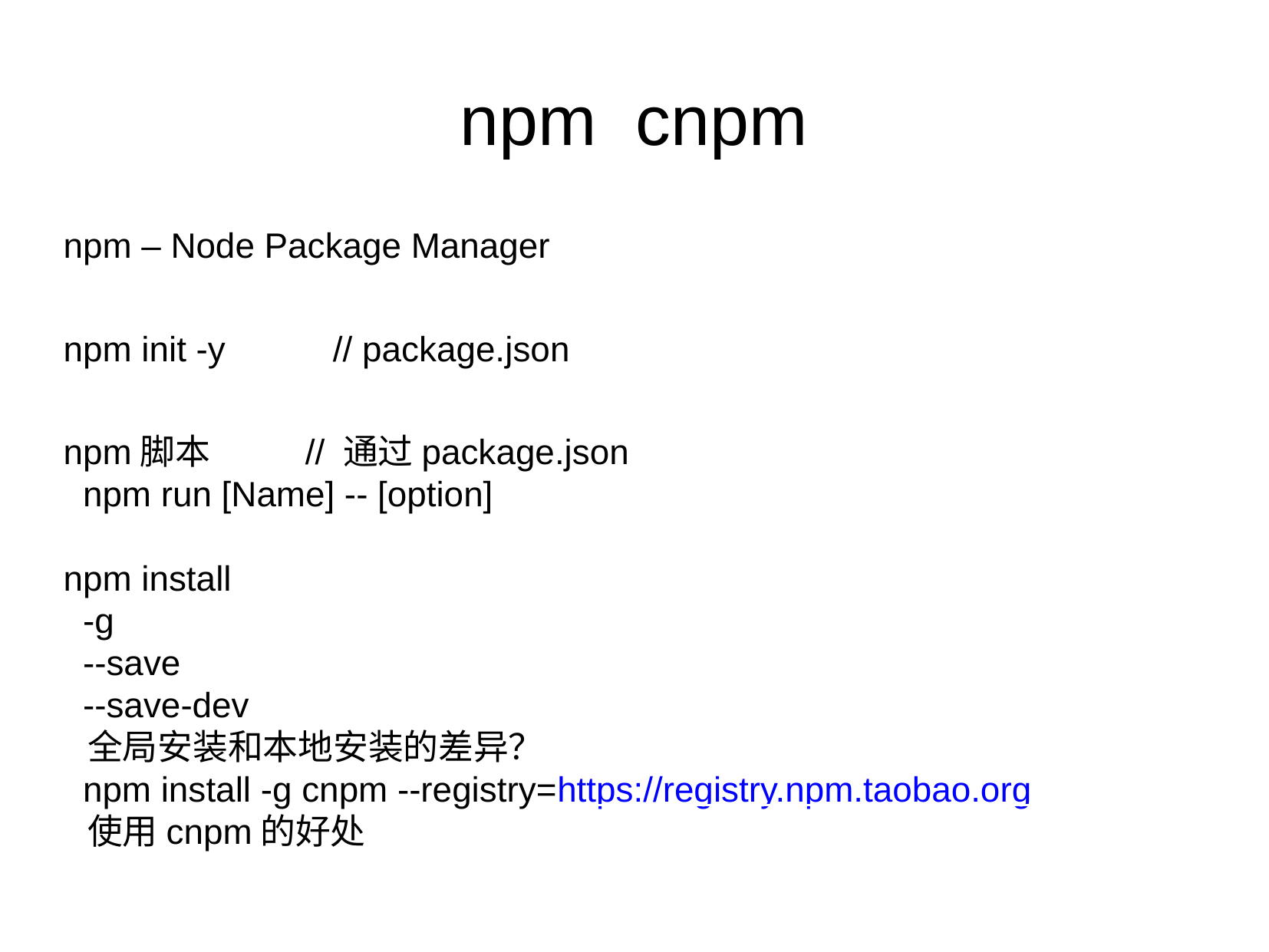

npm  cnpm
npm – Node Package Manager

npm init -y           // package.json

npm脚本           // 通过package.json
  npm run [Name] -- [option]

npm install
  -g
  --save
  --save-dev
  全局安装和本地安装的差异？
  npm install -g cnpm --registry=https://registry.npm.taobao.org
  使用cnpm的好处